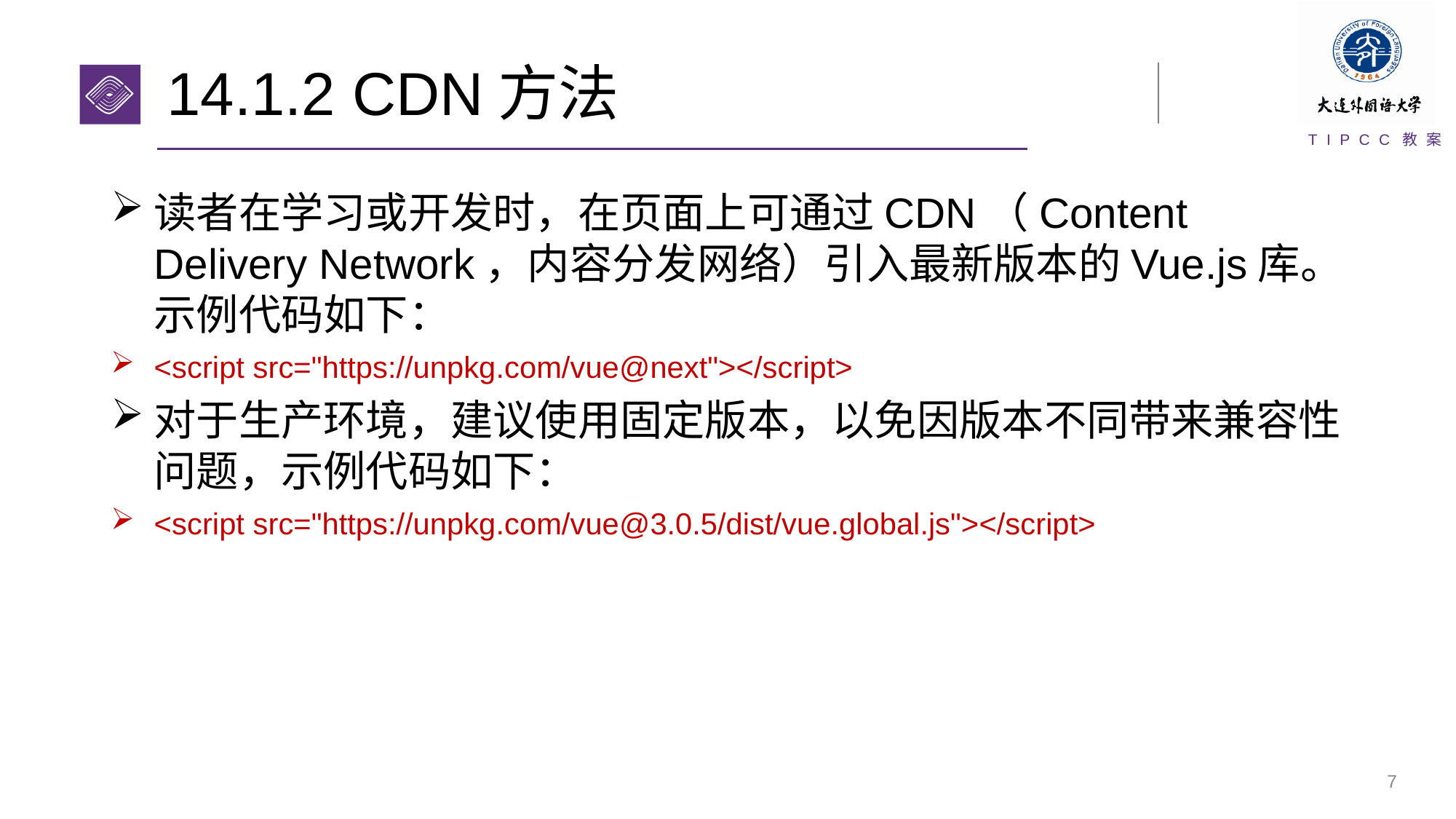

# 14.1.2 CDN方法
读者在学习或开发时，在页面上可通过CDN（Content Delivery Network，内容分发网络）引入最新版本的Vue.js库。示例代码如下：
<script src="https://unpkg.com/vue@next"></script>
对于生产环境，建议使用固定版本，以免因版本不同带来兼容性问题，示例代码如下：
<script src="https://unpkg.com/vue@3.0.5/dist/vue.global.js"></script>

7